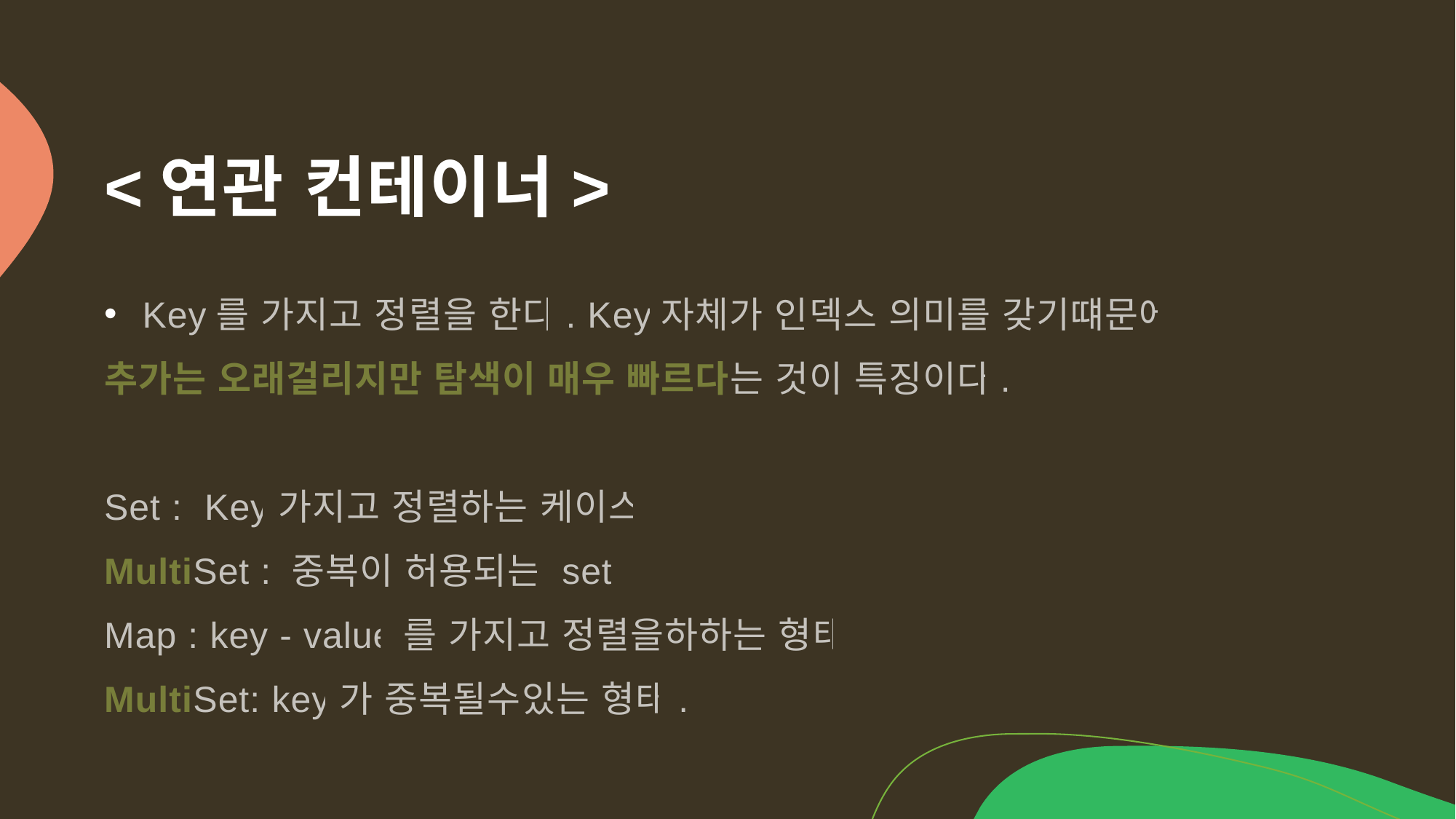

# <연관 컨테이너>
 Key를 가지고 정렬을 한다. Key자체가 인덱스 의미를 갖기떄문에
추가는 오래걸리지만 탐색이 매우 빠르다는 것이 특징이다.

Set :  Key가지고 정렬하는 케이스
MultiSet : 중복이 허용되는 set
Map : key - value를 가지고 정렬을하하는 형태
MultiSet: key가 중복될수있는 형태.